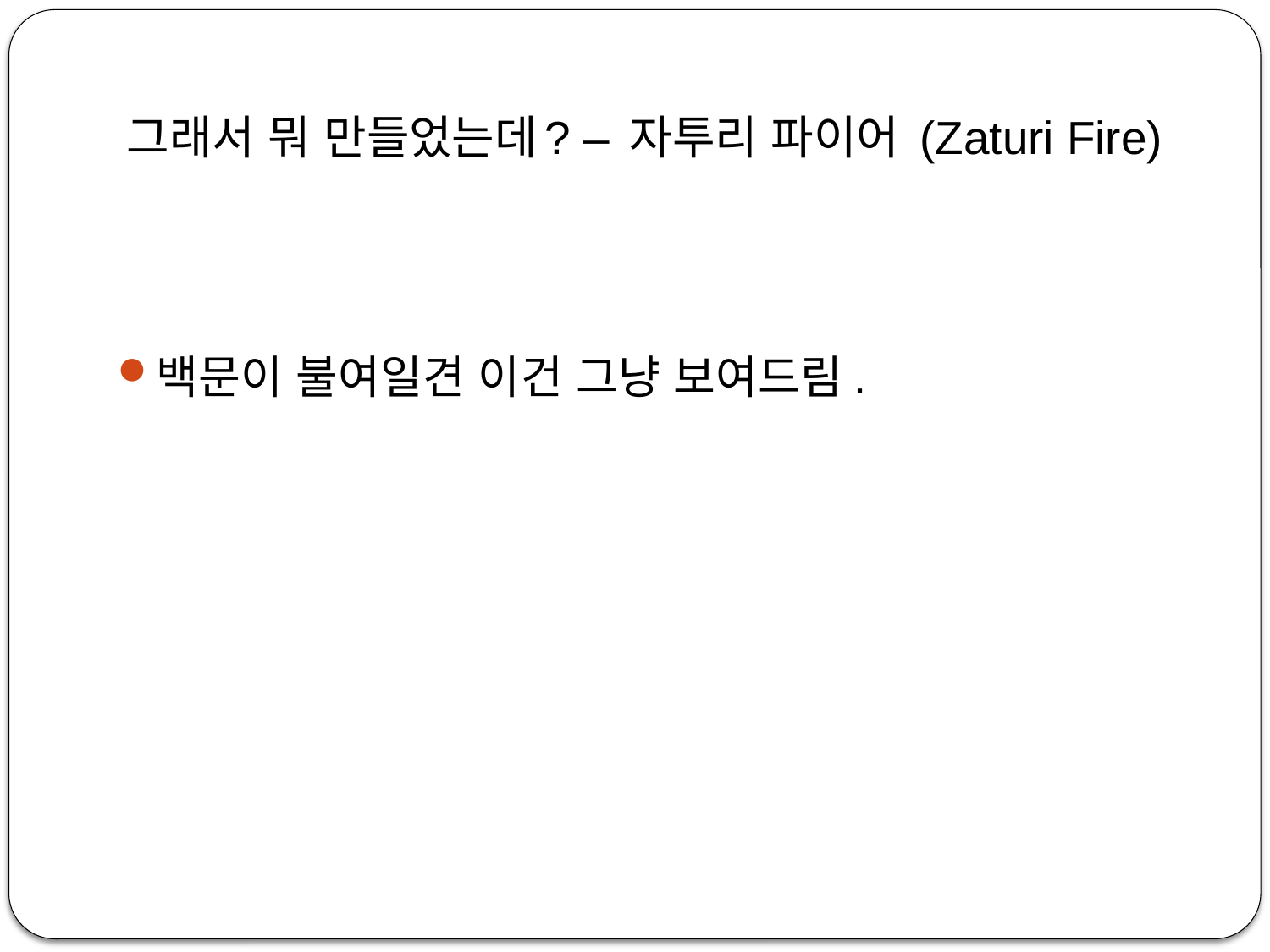

# 그래서 뭐 만들었는데? – 자투리 파이어 (Zaturi Fire)

백문이 불여일견 이건 그냥 보여드림.